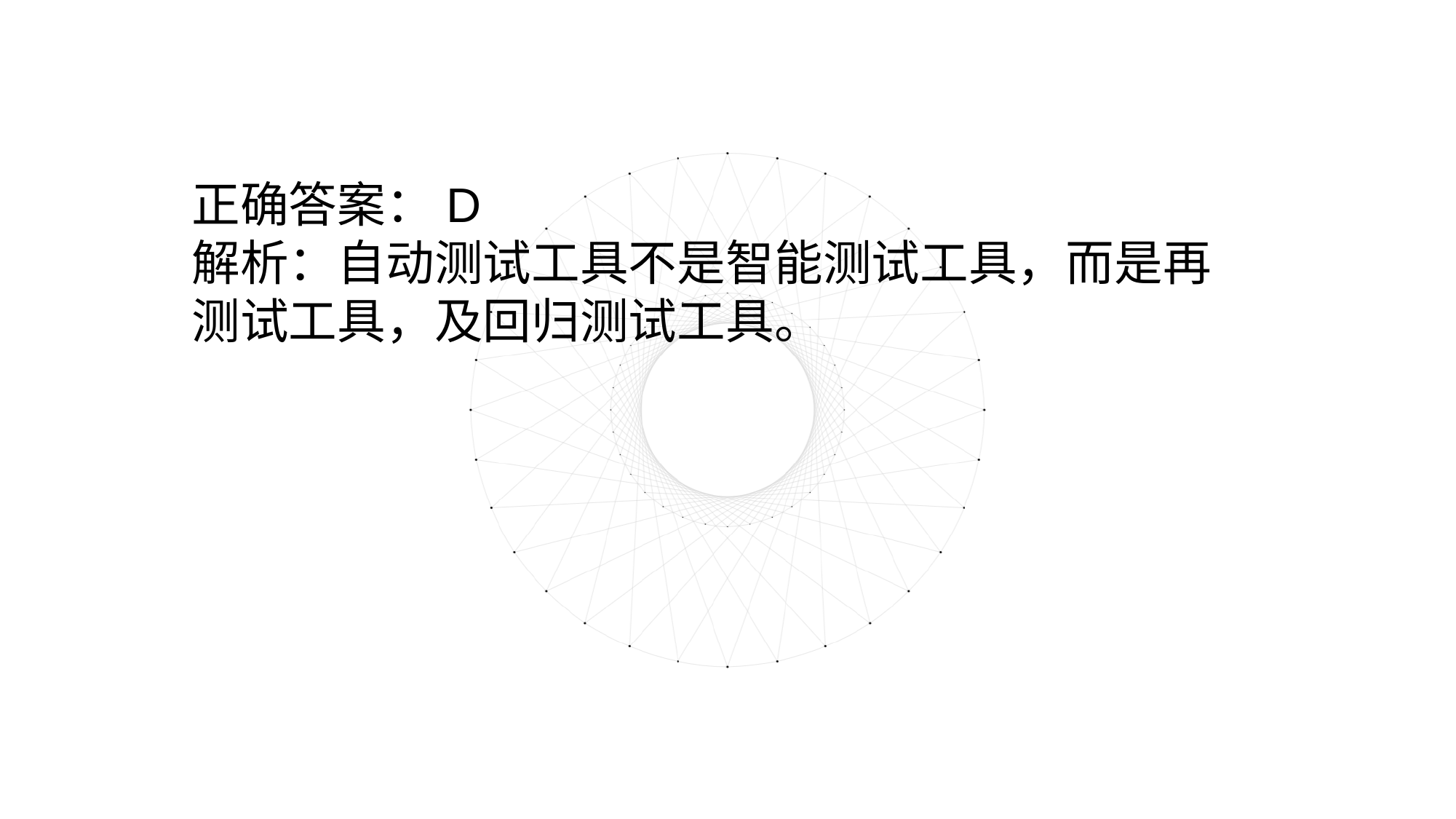

正确答案：D
解析：自动测试工具不是智能测试工具，而是再测试工具，及回归测试工具。